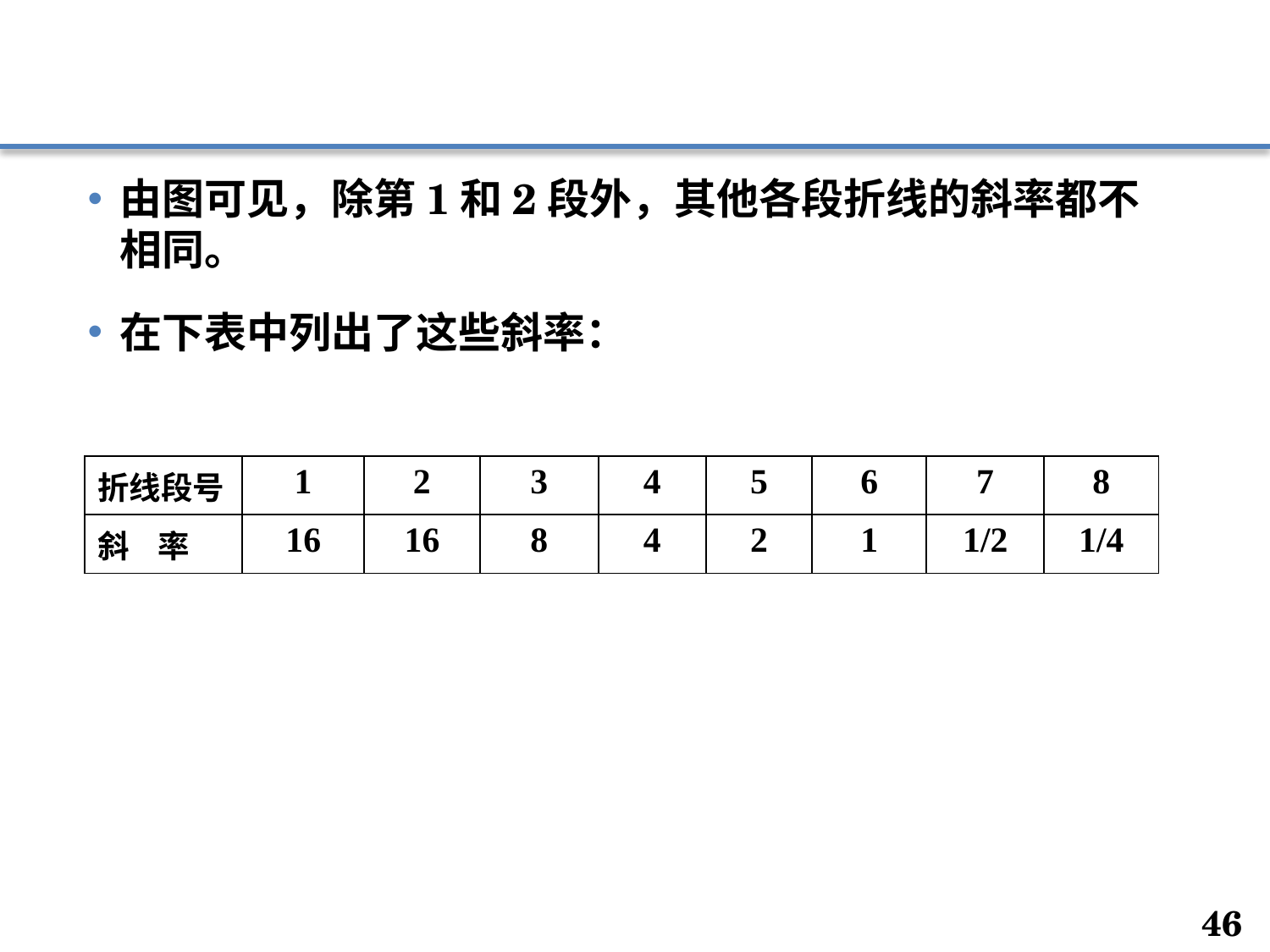

#
由图可见，除第1和2段外，其他各段折线的斜率都不相同。
在下表中列出了这些斜率：
| 折线段号 | 1 | 2 | 3 | 4 | 5 | 6 | 7 | 8 |
| --- | --- | --- | --- | --- | --- | --- | --- | --- |
| 斜 率 | 16 | 16 | 8 | 4 | 2 | 1 | 1/2 | 1/4 |
46